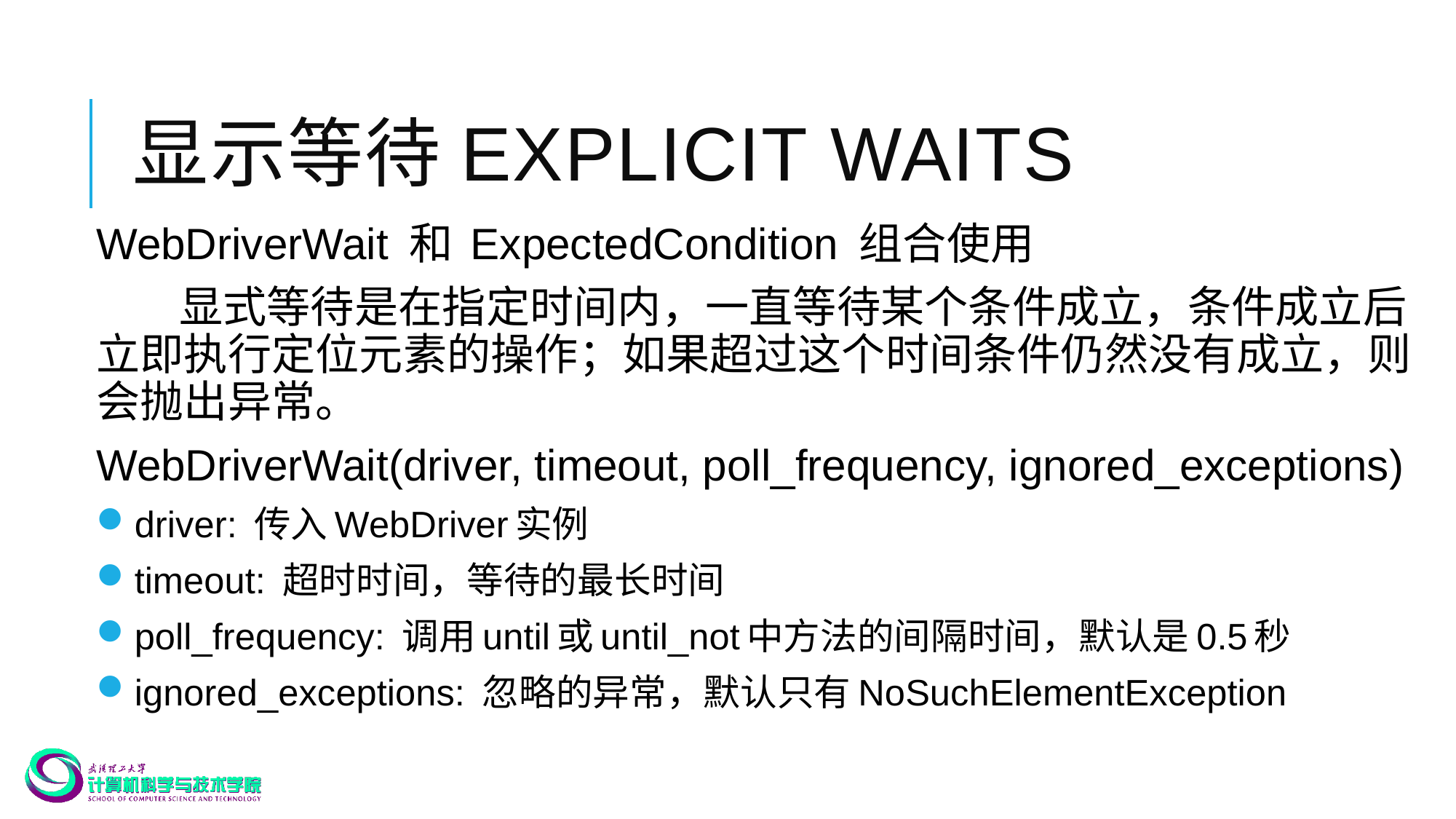

# 显示等待Explicit Waits
WebDriverWait 和 ExpectedCondition 组合使用
	显式等待是在指定时间内，一直等待某个条件成立，条件成立后立即执行定位元素的操作；如果超过这个时间条件仍然没有成立，则会抛出异常。
WebDriverWait(driver, timeout, poll_frequency, ignored_exceptions)
 driver: 传入WebDriver实例
 timeout: 超时时间，等待的最长时间
 poll_frequency: 调用until或until_not中方法的间隔时间，默认是0.5秒
 ignored_exceptions: 忽略的异常，默认只有NoSuchElementException